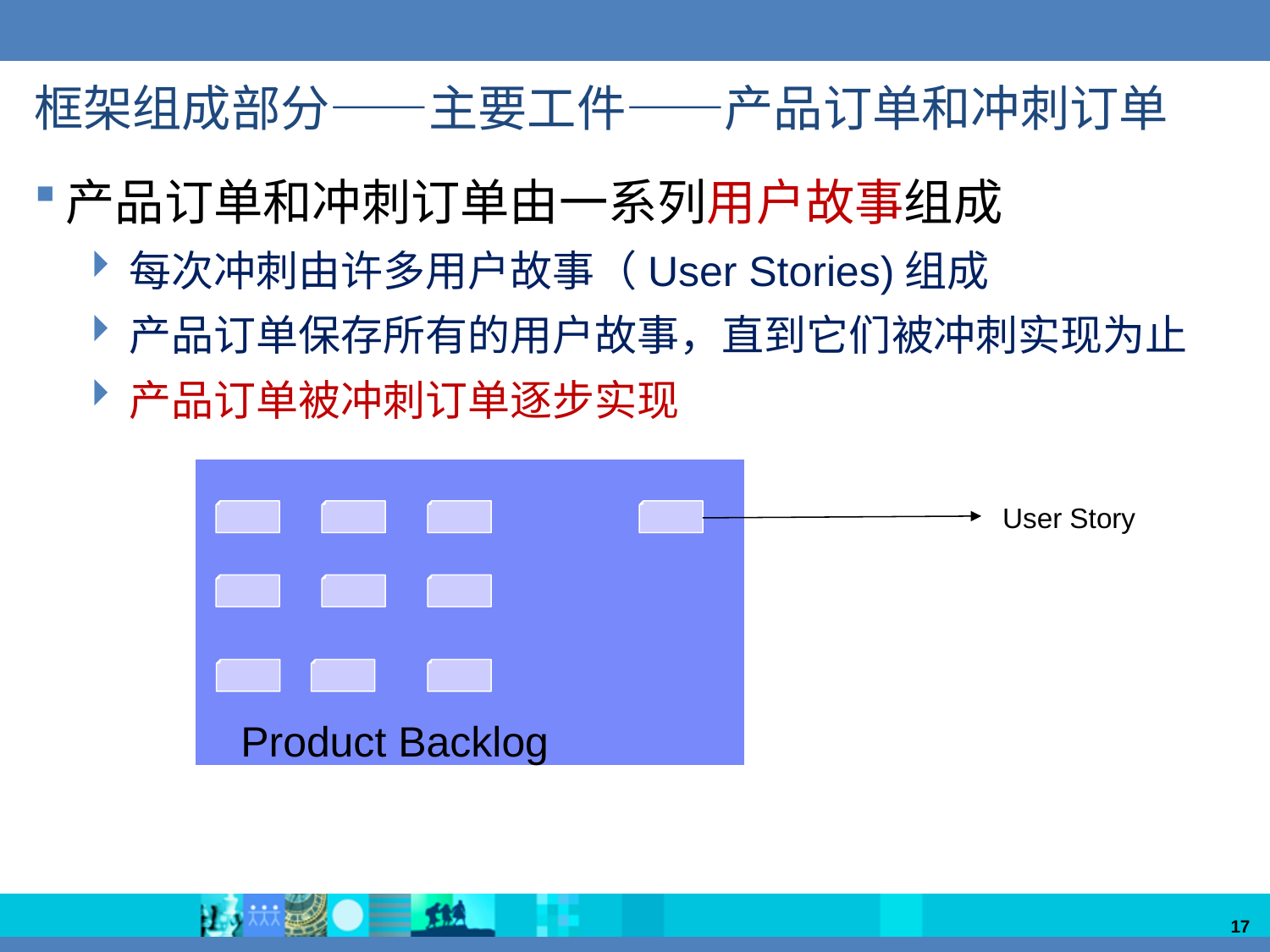

# 框架组成部分——主要工件——产品订单和冲刺订单
产品订单和冲刺订单由一系列用户故事组成
每次冲刺由许多用户故事（User Stories)组成
产品订单保存所有的用户故事，直到它们被冲刺实现为止
产品订单被冲刺订单逐步实现

User Story

Product Backlog
17